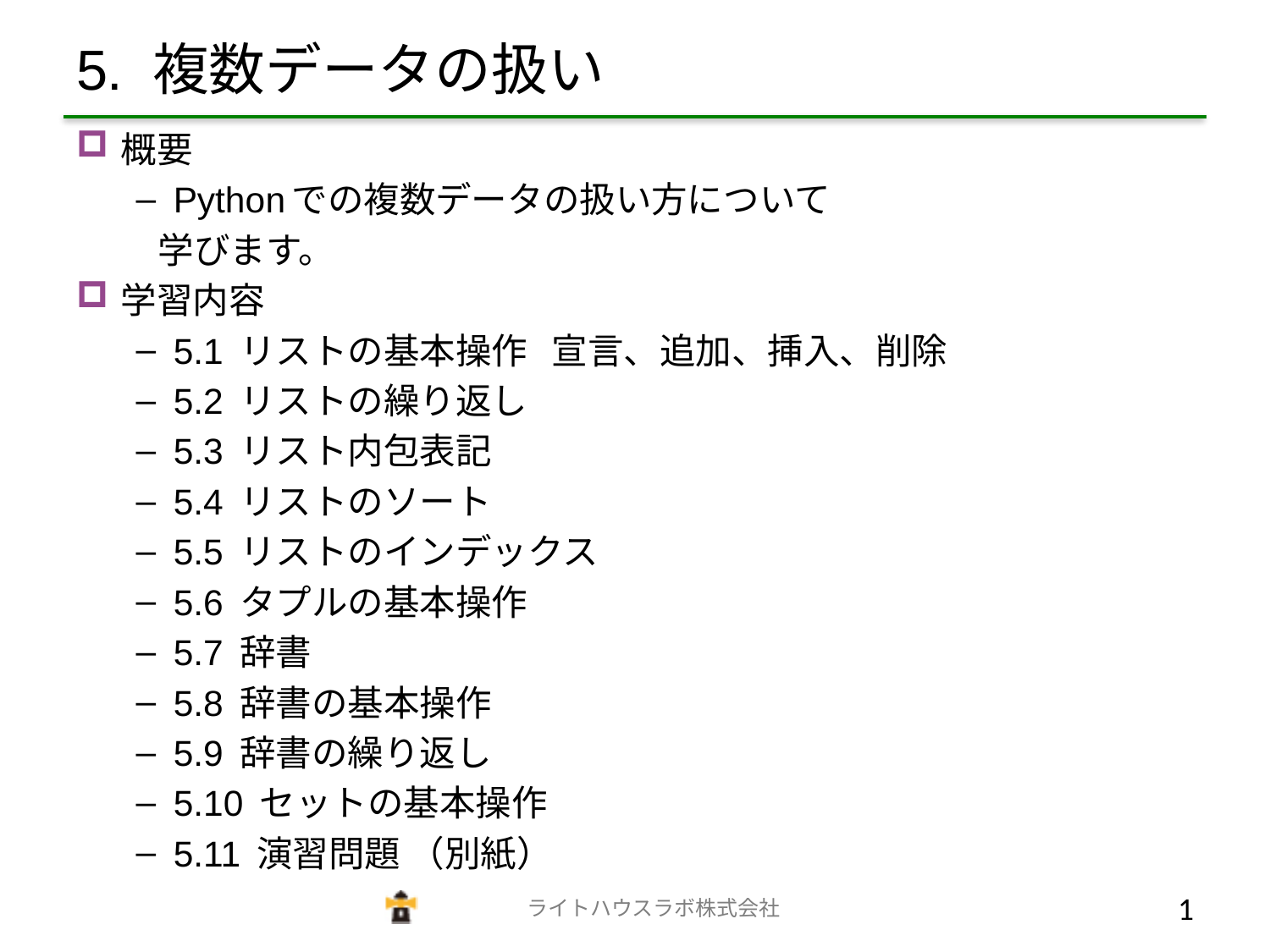

# 5. 複数データの扱い
概要
Pythonでの複数データの扱い方について
  学びます。
学習内容
5.1 リストの基本操作   宣言、追加、挿入、削除
5.2 リストの繰り返し
5.3 リスト内包表記
5.4 リストのソート
5.5 リストのインデックス
5.6 タプルの基本操作
5.7 辞書
5.8 辞書の基本操作
5.9 辞書の繰り返し
5.10 セットの基本操作
5.11 演習問題 （別紙）
　　　　　　　　　　　　　ライトハウスラボ株式会社
1